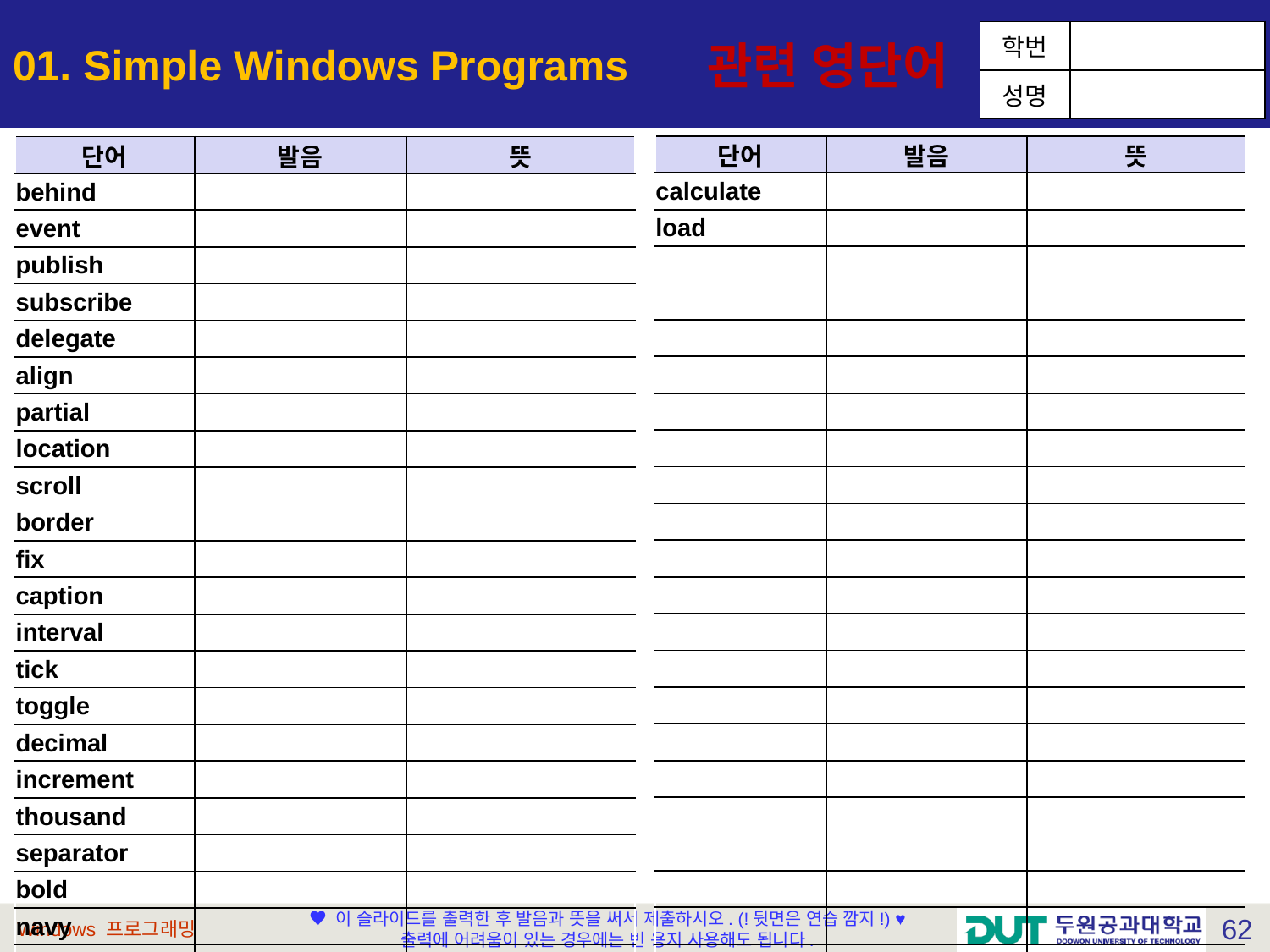

# 01. Simple Windows Programs
| 학번 |  |
| --- | --- |
| 성명 |  |
| 단어 | 발음 | 뜻 |
| --- | --- | --- |
| calculate |  |  |
| load |  |  |
|  |  |  |
|  |  |  |
|  |  |  |
|  |  |  |
|  |  |  |
|  |  |  |
|  |  |  |
|  |  |  |
|  |  |  |
|  |  |  |
|  |  |  |
|  |  |  |
|  |  |  |
|  |  |  |
|  |  |  |
|  |  |  |
|  |  |  |
|  |  |  |
|  |  |  |
|  |  |  |
|  |  |  |
|  |  |  |
| 단어 | 발음 | 뜻 |
| --- | --- | --- |
| behind |  |  |
| event |  |  |
| publish |  |  |
| subscribe |  |  |
| delegate |  |  |
| align |  |  |
| partial |  |  |
| location |  |  |
| scroll |  |  |
| border |  |  |
| fix |  |  |
| caption |  |  |
| interval |  |  |
| tick |  |  |
| toggle |  |  |
| decimal |  |  |
| increment |  |  |
| thousand |  |  |
| separator |  |  |
| bold |  |  |
| navy |  |  |
| violet |  |  |
| install |  |  |
| collection |  |  |